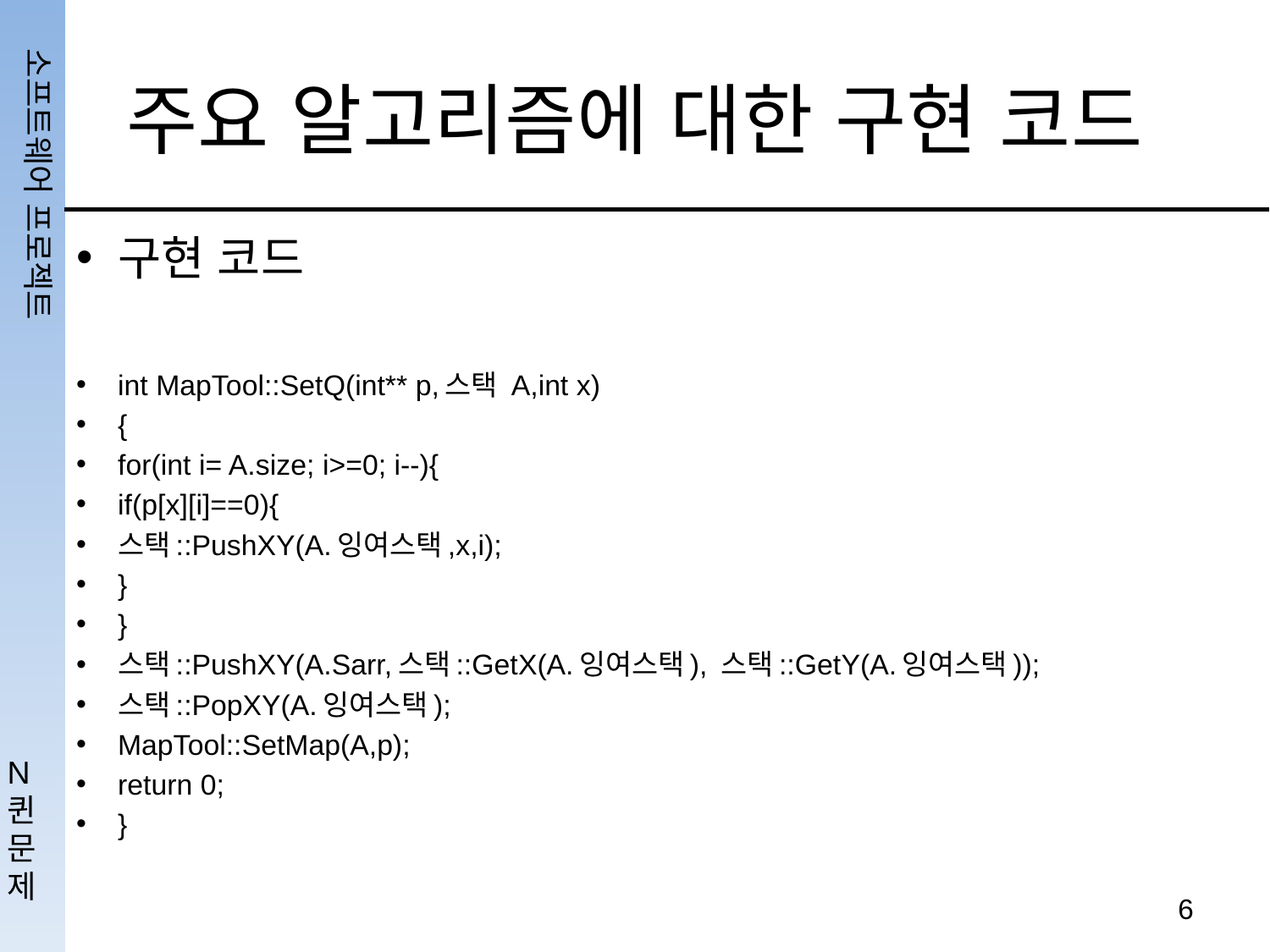

# 주요 알고리즘에 대한 구현 코드
구현 코드

int MapTool::SetQ(int** p,스택 A,int x)
{
for(int i= A.size; i>=0; i--){
if(p[x][i]==0){
스택::PushXY(A.잉여스택,x,i);
}
}
스택::PushXY(A.Sarr,스택::GetX(A.잉여스택), 스택::GetY(A.잉여스택));
스택::PopXY(A.잉여스택);
MapTool::SetMap(A,p);
return 0;
}
6